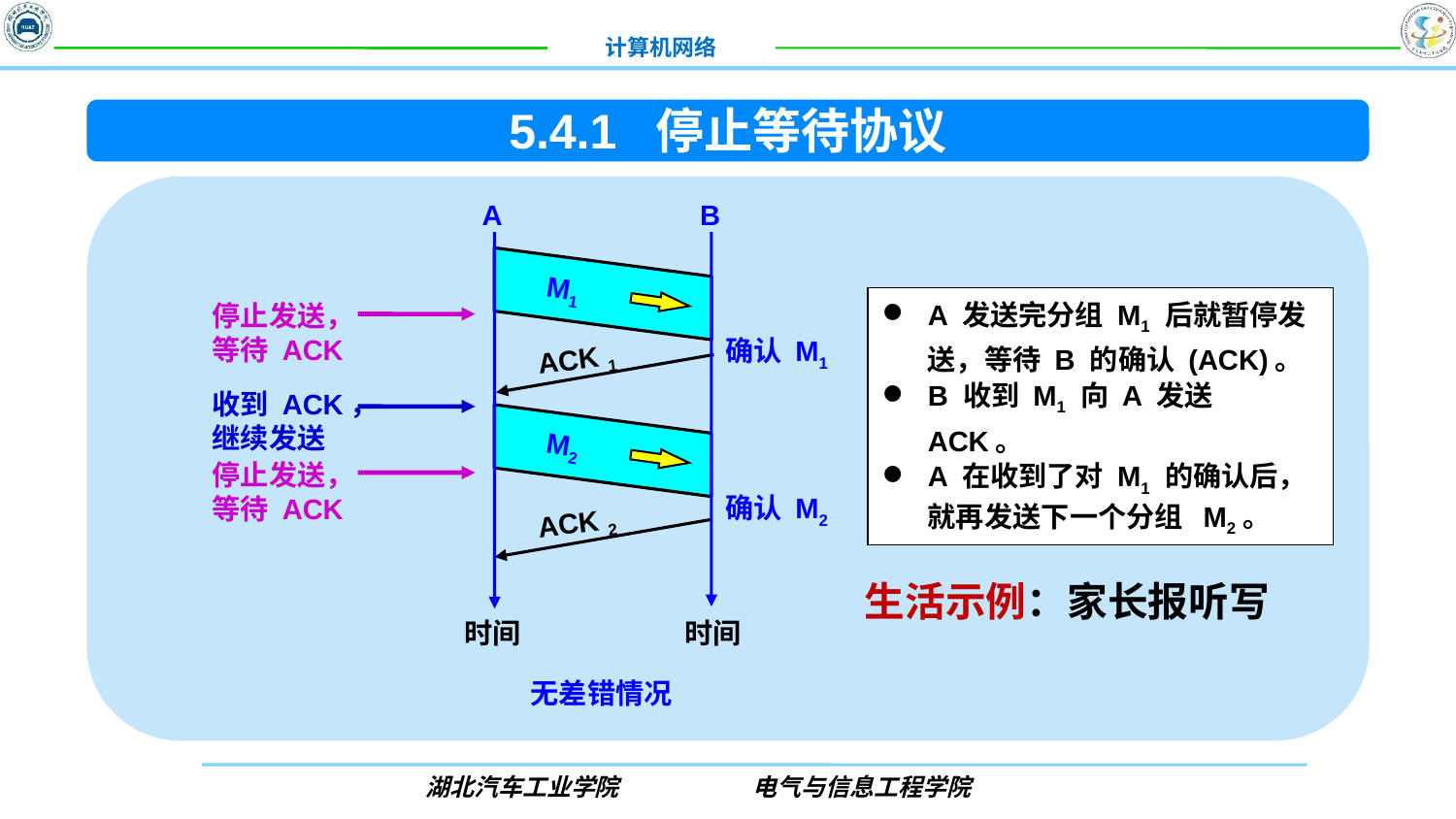

5.4.1  停止等待协议

A
B

时间
时间

M1

A 发送完分组 M1 后就暂停发送，等待 B 的确认 (ACK)。
B 收到 M1 向 A 发送  ACK。
A 在收到了对 M1 的确认后，就再发送下一个分组  M2。
停止发送，等待 ACK

确认 M1
ACK 1

收到 ACK，继续发送

M2

停止发送，等待 ACK

确认 M2
ACK 2

生活示例：家长报听写
无差错情况